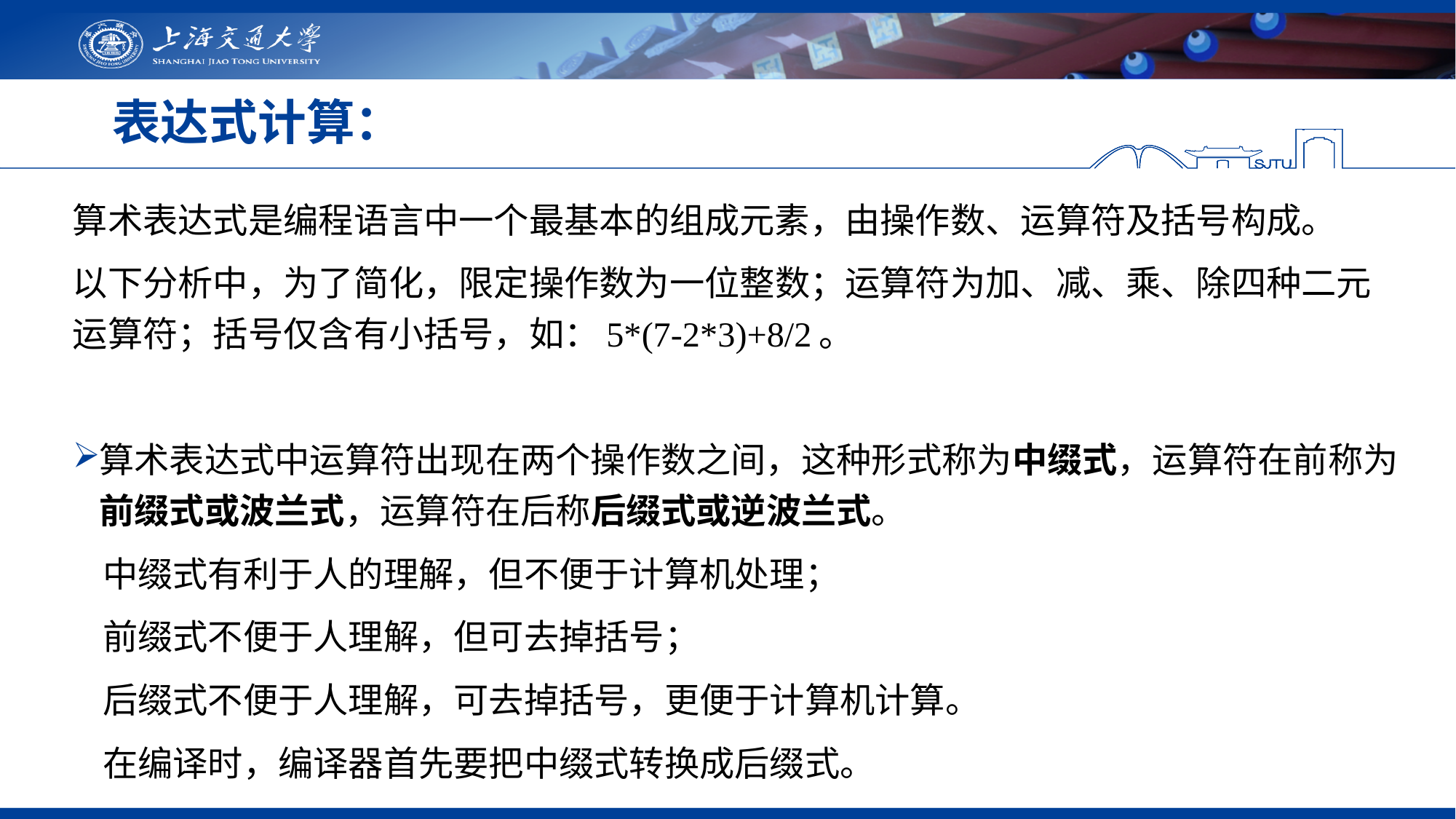

# 表达式计算：
算术表达式是编程语言中一个最基本的组成元素，由操作数、运算符及括号构成。
以下分析中，为了简化，限定操作数为一位整数；运算符为加、减、乘、除四种二元运算符；括号仅含有小括号，如：5*(7-2*3)+8/2。

算术表达式中运算符出现在两个操作数之间，这种形式称为中缀式，运算符在前称为前缀式或波兰式，运算符在后称后缀式或逆波兰式。
中缀式有利于人的理解，但不便于计算机处理；
前缀式不便于人理解，但可去掉括号；
后缀式不便于人理解，可去掉括号，更便于计算机计算。
在编译时，编译器首先要把中缀式转换成后缀式。